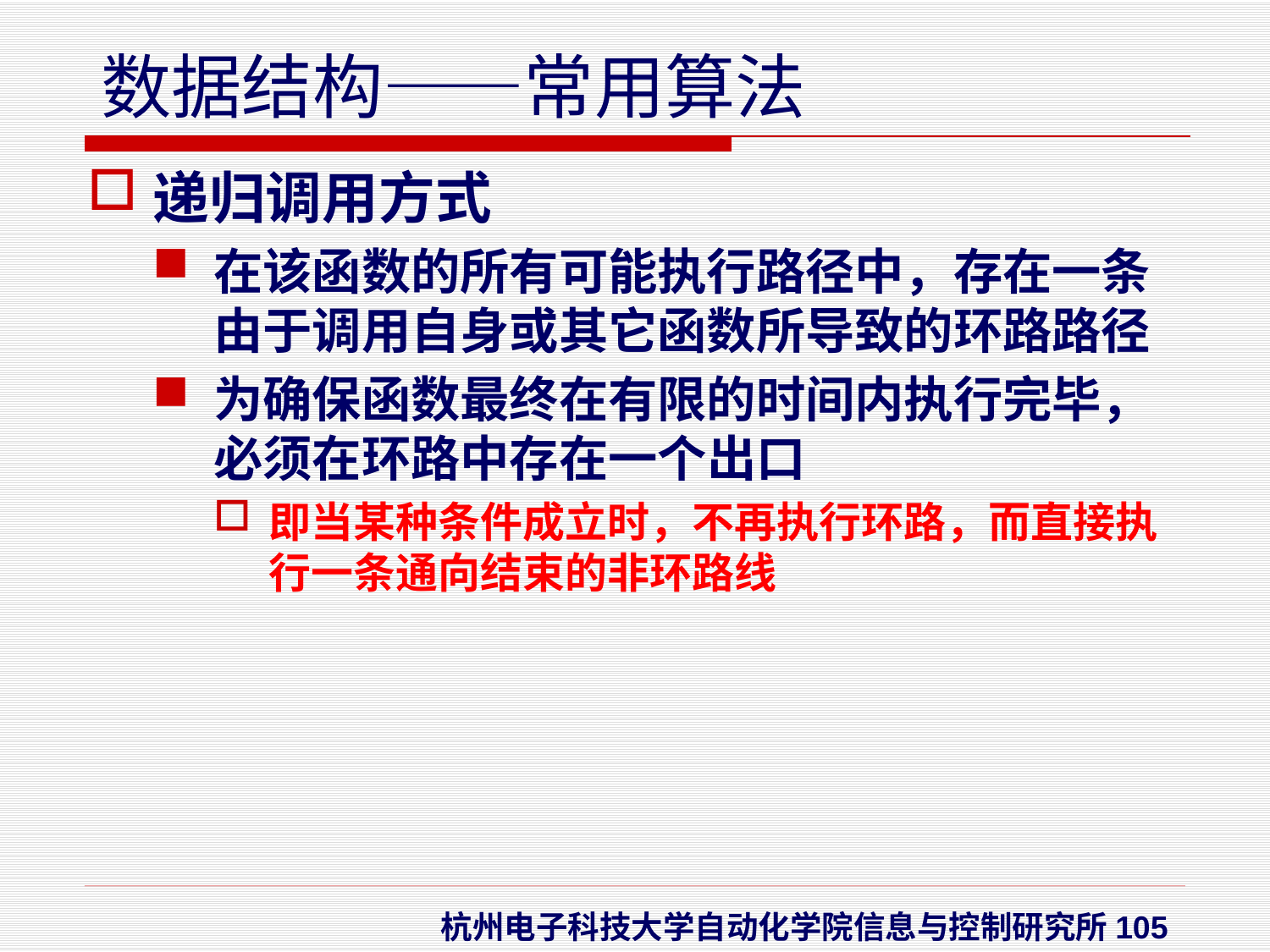

递归调用方式
在该函数的所有可能执行路径中，存在一条由于调用自身或其它函数所导致的环路路径
为确保函数最终在有限的时间内执行完毕，必须在环路中存在一个出口
即当某种条件成立时，不再执行环路，而直接执行一条通向结束的非环路线